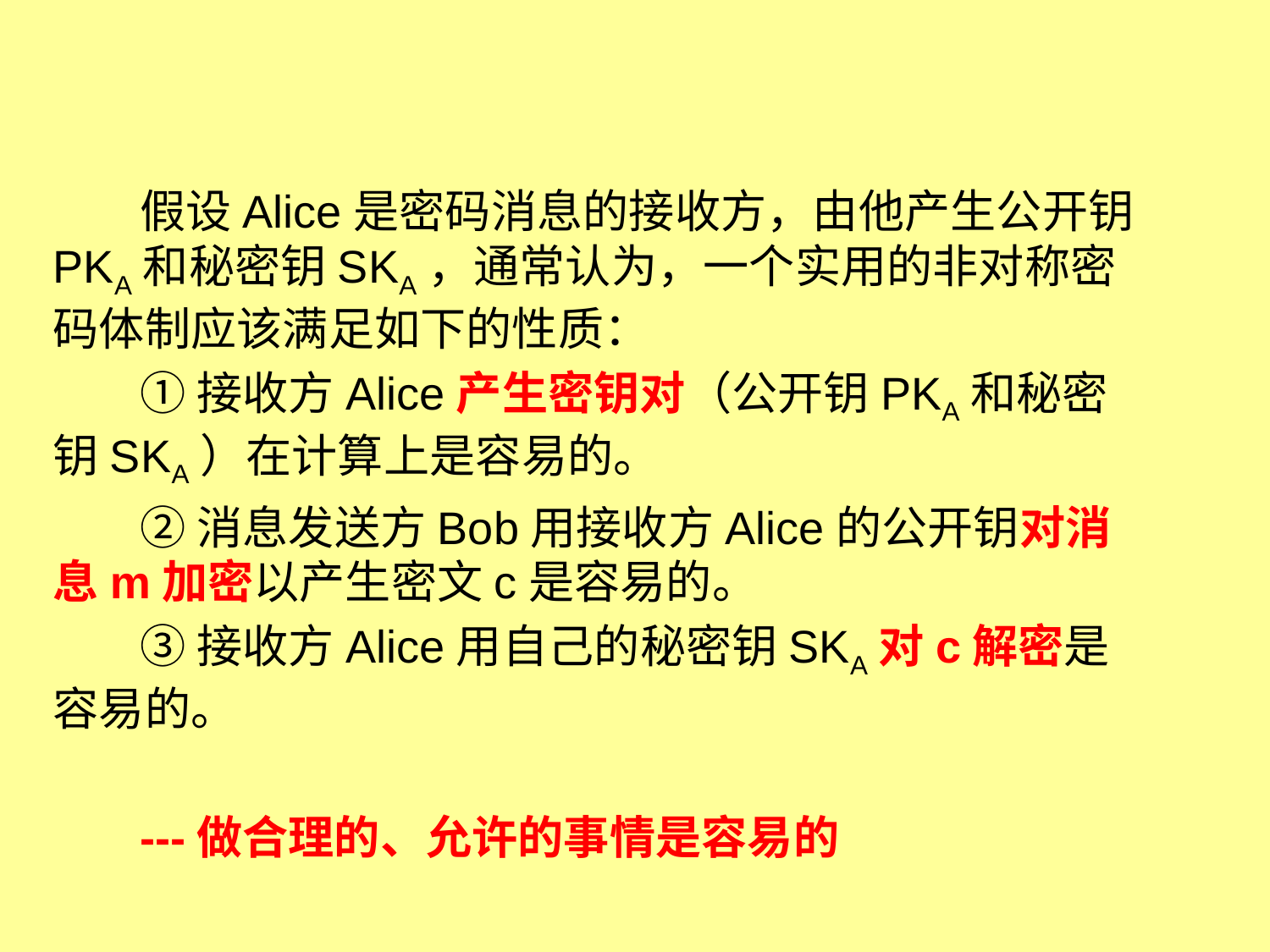

#
假设Alice是密码消息的接收方，由他产生公开钥PKA和秘密钥SKA，通常认为，一个实用的非对称密码体制应该满足如下的性质：
①接收方Alice产生密钥对（公开钥PKA和秘密钥SKA）在计算上是容易的。
②消息发送方Bob用接收方Alice的公开钥对消息m加密以产生密文c是容易的。
③接收方Alice用自己的秘密钥SKA对c解密是容易的。

---做合理的、允许的事情是容易的